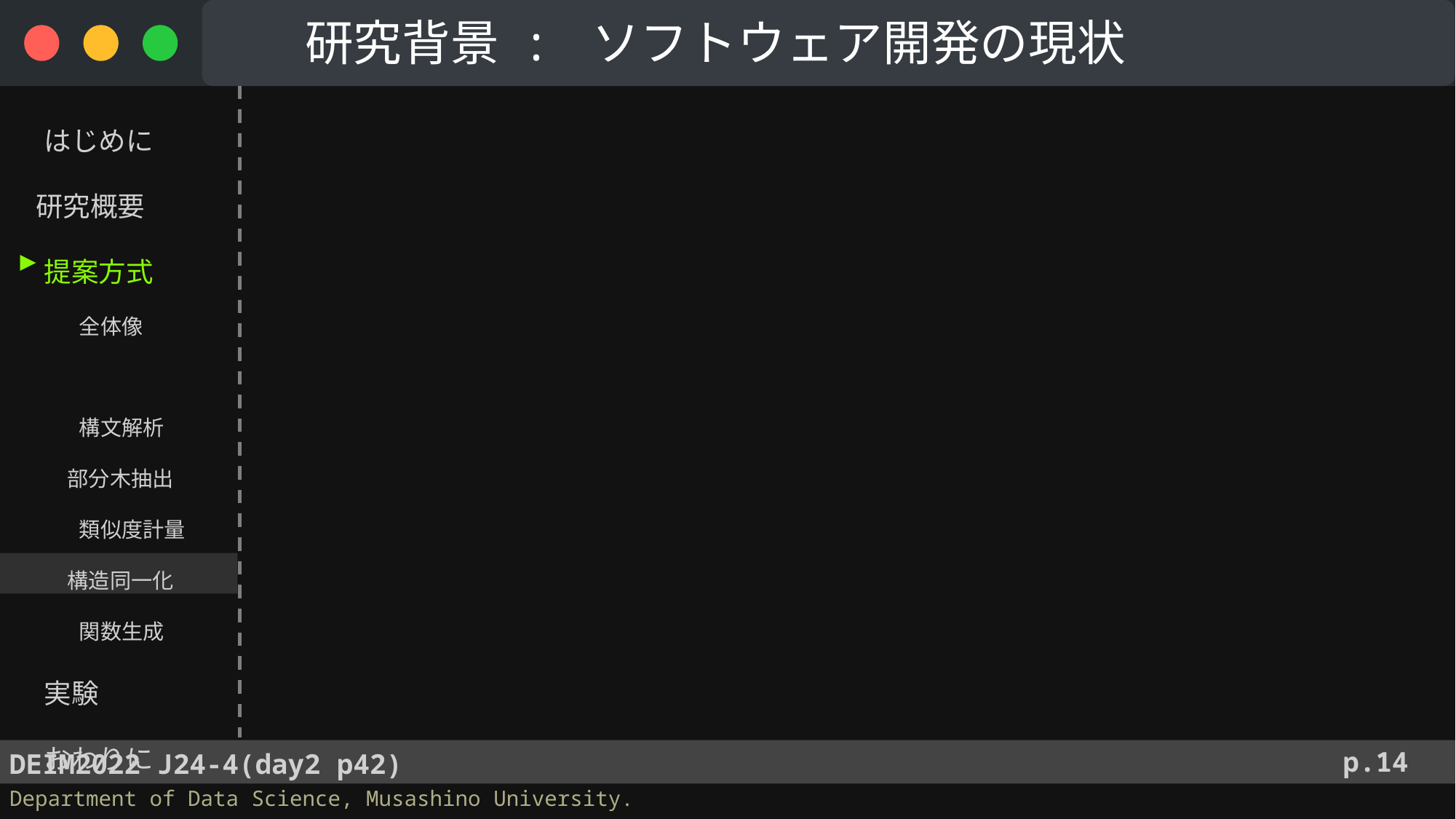

研究背景 : ソフトウェア開発の現状
　 はじめに
   研究概要
　 提案方式
　　　 全体像
　　　 構文解析
　　   部分木抽出
　　　 類似度計量
　　   構造同一化
　　　 関数生成
　 実験
　 おわりに

▶︎

p.14